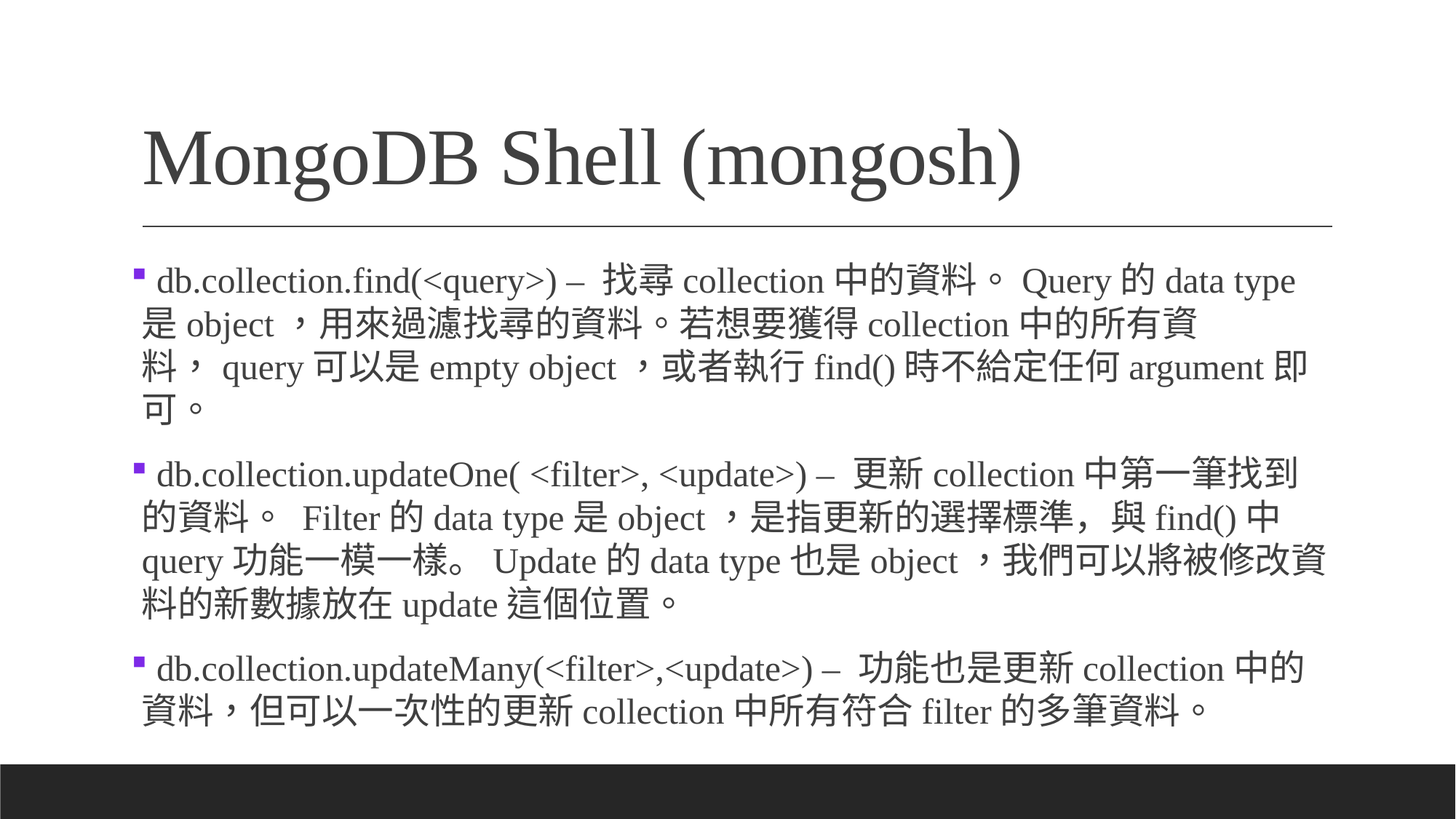

# MongoDB Shell (mongosh)
 db.collection.find(<query>) – 找尋collection中的資料。Query的data type是object，用來過濾找尋的資料。若想要獲得collection中的所有資料，query可以是empty object，或者執行find()時不給定任何argument即可。
 db.collection.updateOne( <filter>, <update>) – 更新collection中第一筆找到的資料。 Filter的data type是object，是指更新的選擇標準，與find()中query功能一模一樣。Update的data type也是object，我們可以將被修改資料的新數據放在update這個位置。
 db.collection.updateMany(<filter>,<update>) – 功能也是更新collection中的資料，但可以一次性的更新collection中所有符合filter的多筆資料。